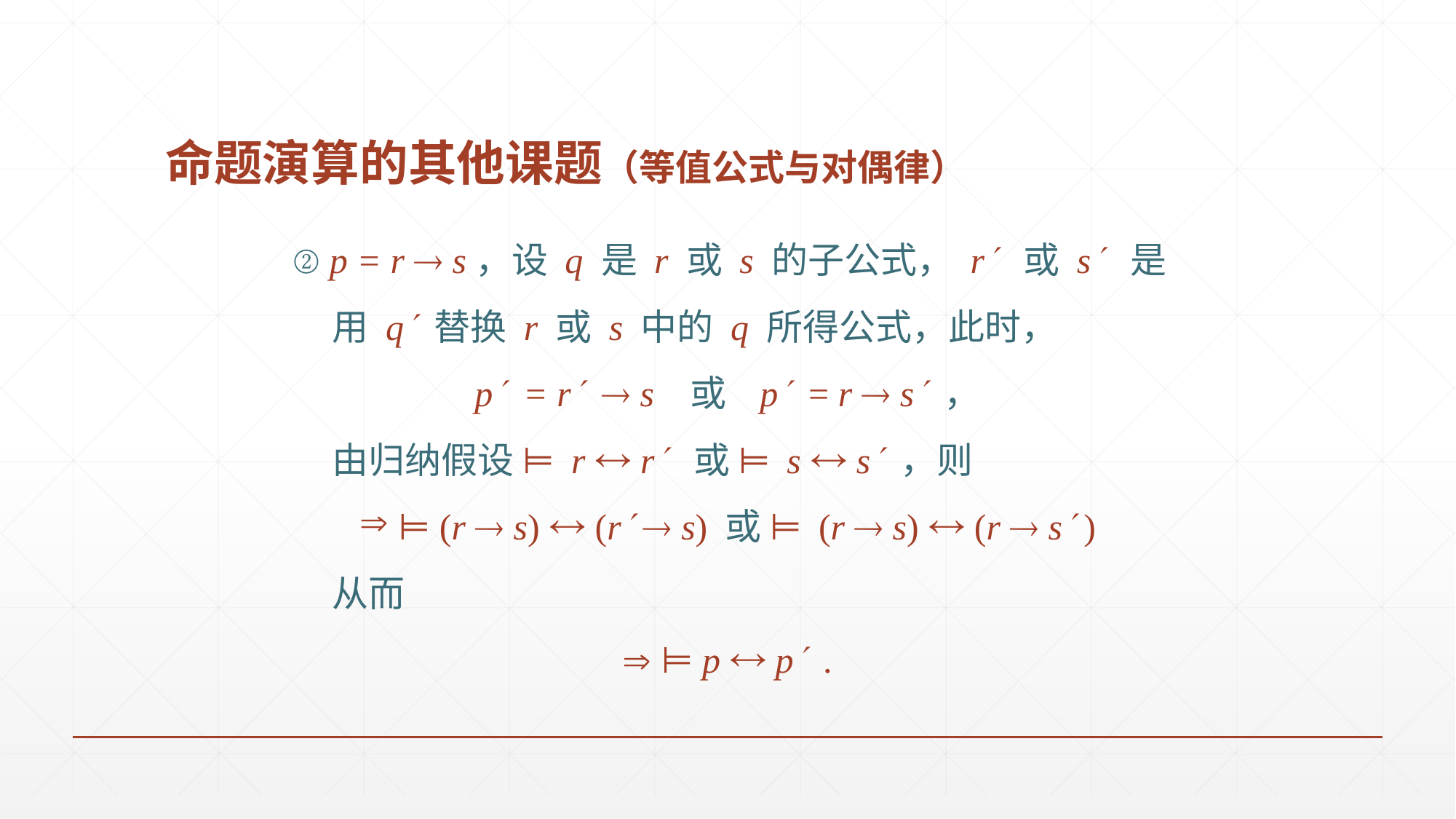

# 命题演算的其他课题（等值公式与对偶律）
	  ② p = r → s，设 q 是 r 或 s 的子公式， r′  或 s′  是
	      用 q′ 替换 r 或 s 中的 q 所得公式，此时，
p′  = r′  → s   或   p′  = r → s′ ，
	      由归纳假设 ⊨ r ↔ r′  或 ⊨ s ↔ s′ ，则
 ⊨ (r → s) ↔ (r′ → s) 或 ⊨ (r → s) ↔ (r → s′ )
	      从而
⇒ ⊨ p ↔ p′  .